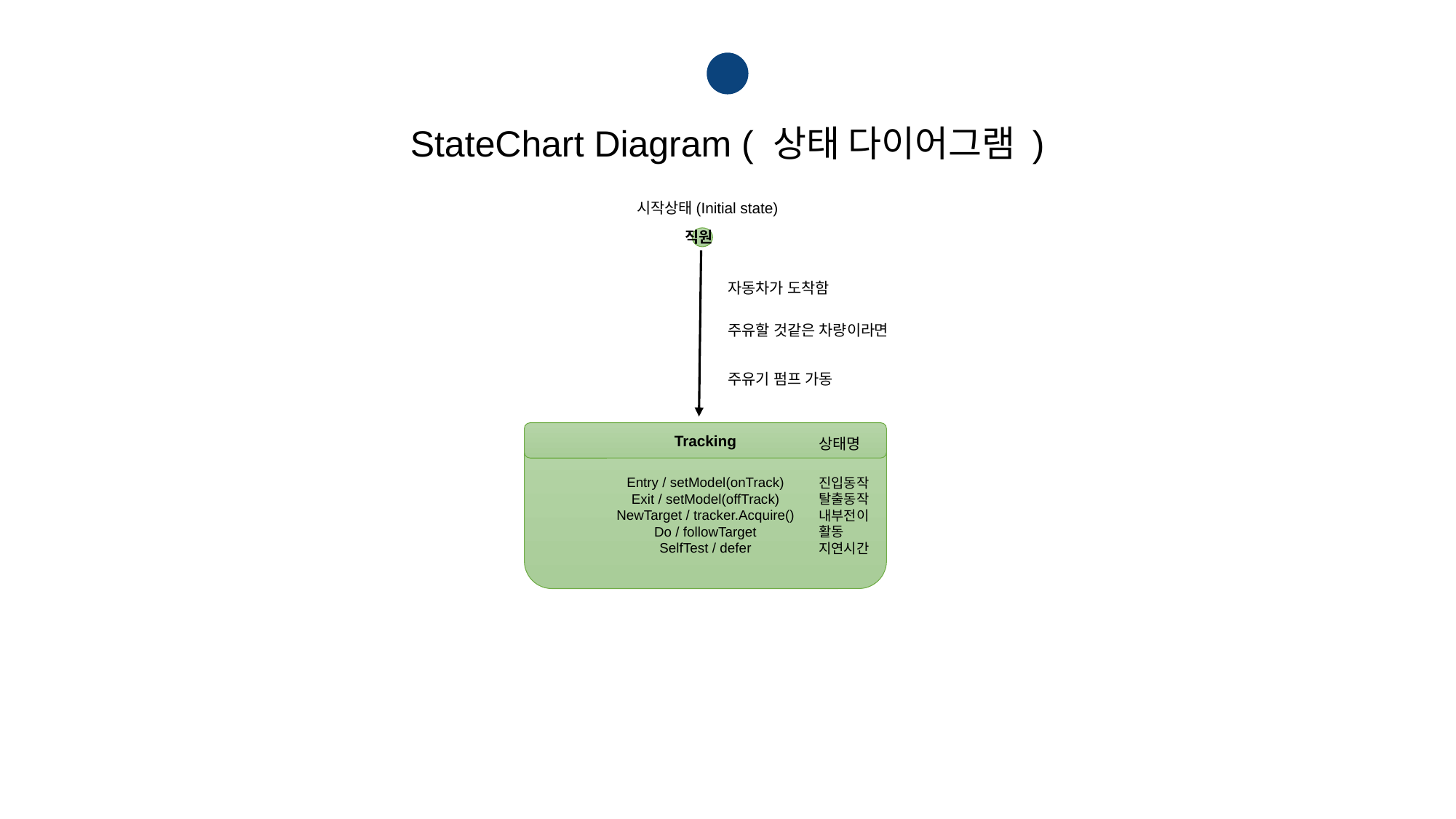

3
StateChart Diagram ( 상태 다이어그램 )

시작상태(Initial state)
직원

자동차가 도착함
주유할 것같은 차량이라면
주유기 펌프 가동

Entry / setModel(onTrack)
Exit / setModel(offTrack)
NewTarget / tracker.Acquire()
Do / followTarget
SelfTest / defer

Tracking
상태명
진입동작
탈출동작
내부전이
활동
지연시간